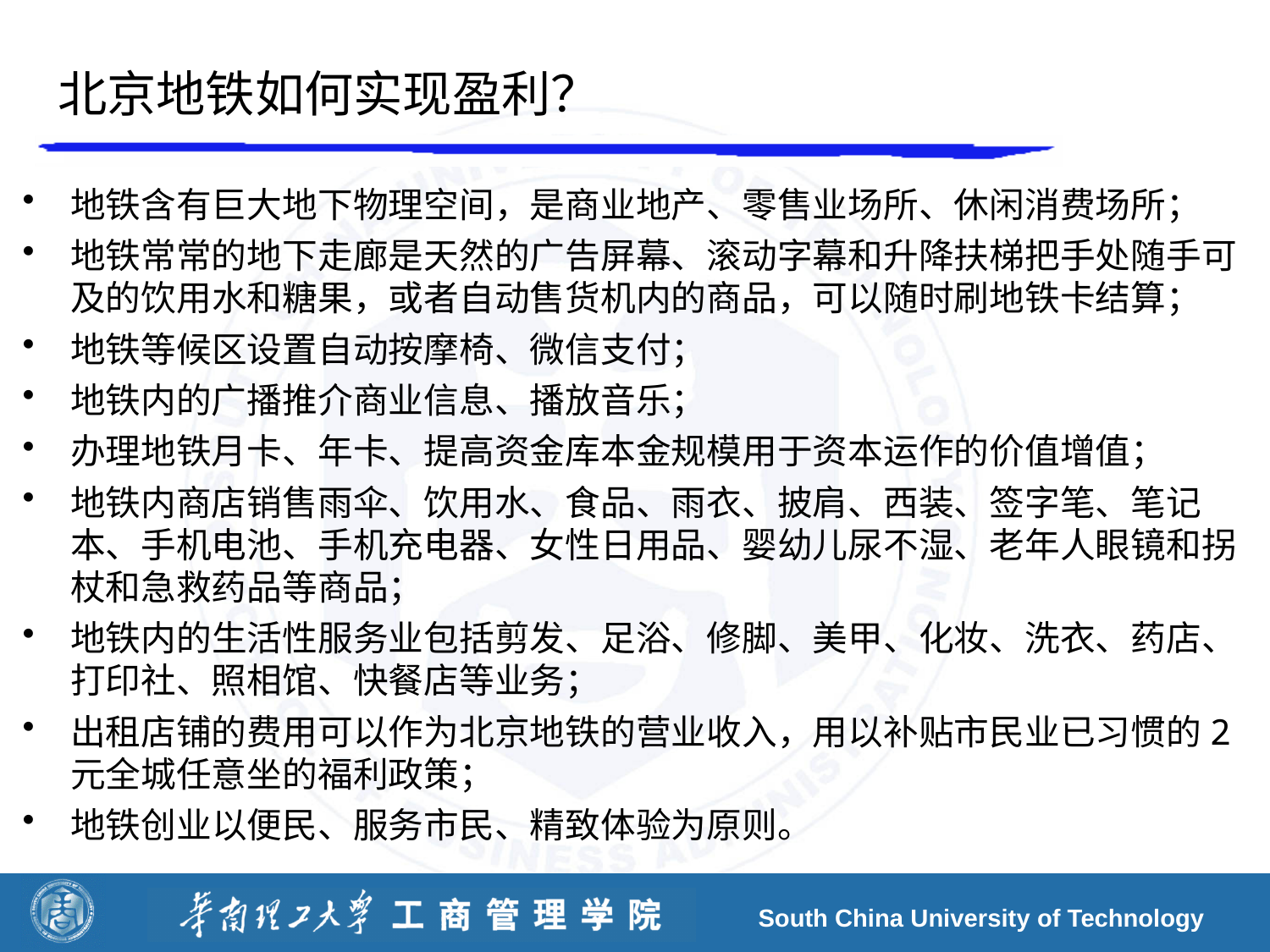

# 北京地铁如何实现盈利？
地铁含有巨大地下物理空间，是商业地产、零售业场所、休闲消费场所；
地铁常常的地下走廊是天然的广告屏幕、滚动字幕和升降扶梯把手处随手可及的饮用水和糖果，或者自动售货机内的商品，可以随时刷地铁卡结算；
地铁等候区设置自动按摩椅、微信支付；
地铁内的广播推介商业信息、播放音乐；
办理地铁月卡、年卡、提高资金库本金规模用于资本运作的价值增值；
地铁内商店销售雨伞、饮用水、食品、雨衣、披肩、西装、签字笔、笔记本、手机电池、手机充电器、女性日用品、婴幼儿尿不湿、老年人眼镜和拐杖和急救药品等商品；
地铁内的生活性服务业包括剪发、足浴、修脚、美甲、化妆、洗衣、药店、打印社、照相馆、快餐店等业务；
出租店铺的费用可以作为北京地铁的营业收入，用以补贴市民业已习惯的2元全城任意坐的福利政策；
地铁创业以便民、服务市民、精致体验为原则。

South China University of Technology